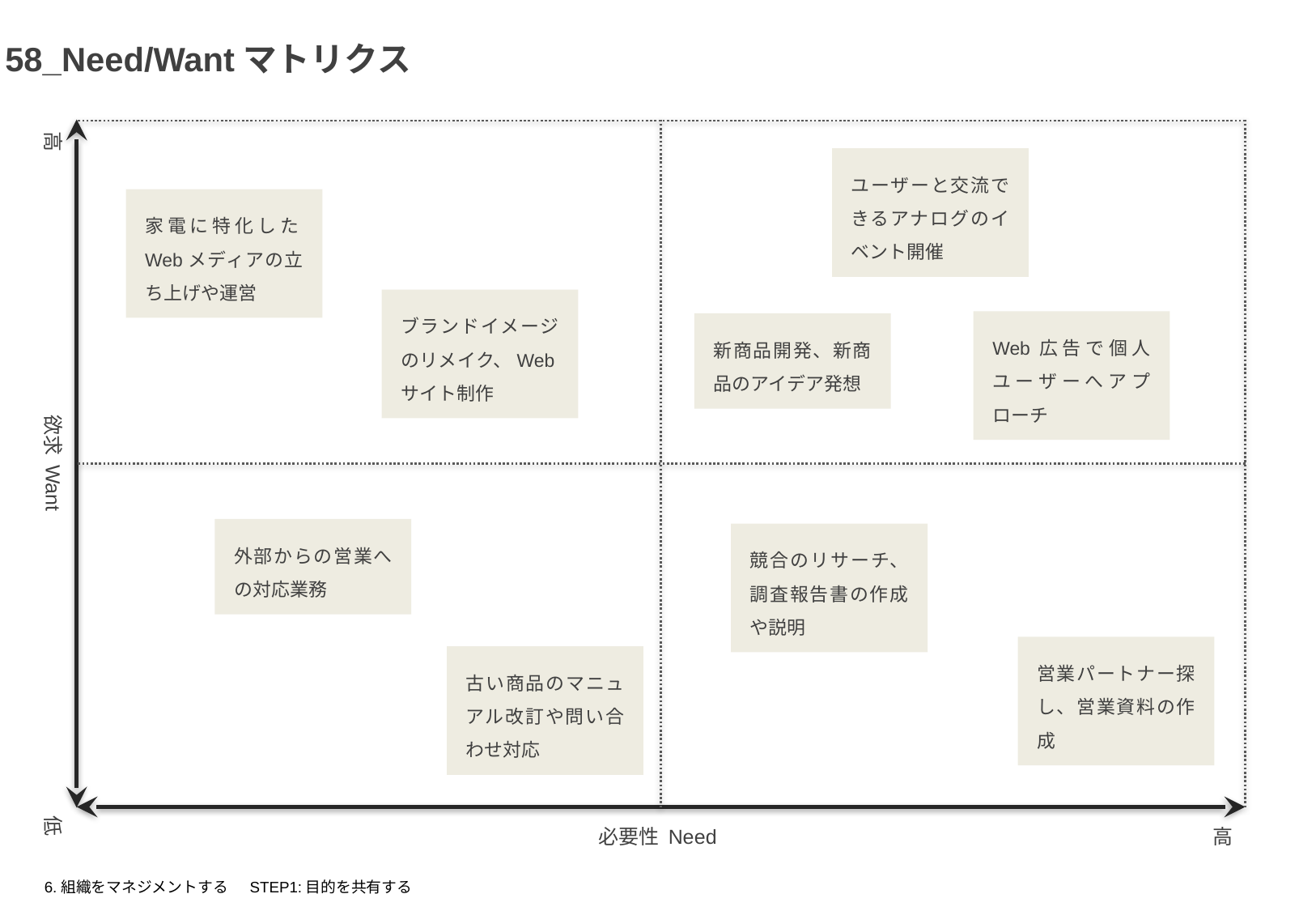

58_Need/Wantマトリクス
高
ユーザーと交流できるアナログのイベント開催
家電に特化したWebメディアの立ち上げや運営
ブランドイメージのリメイク、Webサイト制作
Web広告で個人ユーザーへアプローチ
新商品開発、新商品のアイデア発想
欲求 Want
外部からの営業への対応業務
競合のリサーチ、調査報告書の作成や説明
低
営業パートナー探し、営業資料の作成
古い商品のマニュアル改訂や問い合わせ対応
必要性 Need
高
6.組織をマネジメントする
STEP1:目的を共有する